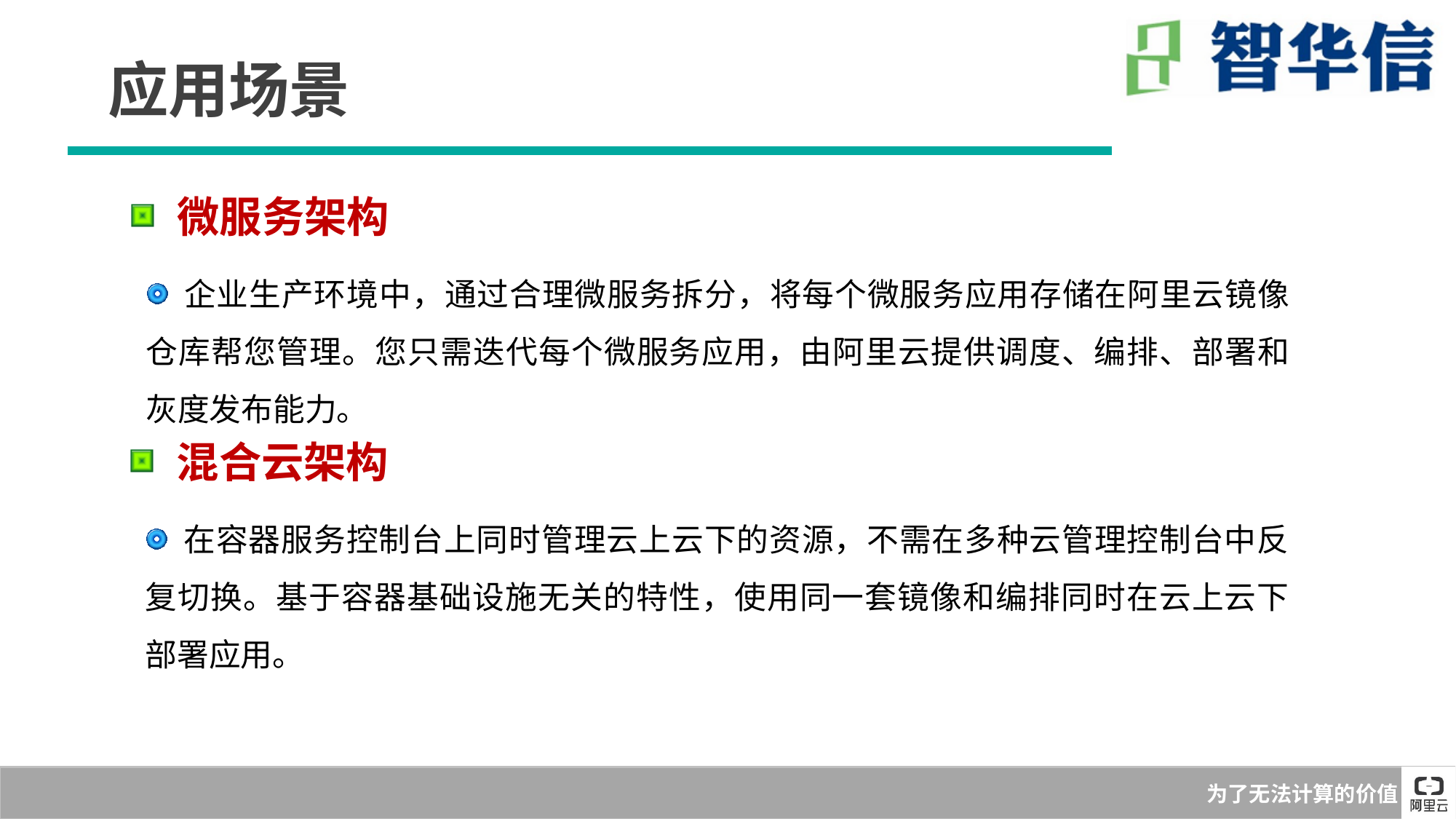

应用场景
 微服务架构
 企业生产环境中，通过合理微服务拆分，将每个微服务应用存储在阿里云镜像仓库帮您管理。您只需迭代每个微服务应用，由阿里云提供调度、编排、部署和灰度发布能力。
 混合云架构
 在容器服务控制台上同时管理云上云下的资源，不需在多种云管理控制台中反复切换。基于容器基础设施无关的特性，使用同一套镜像和编排同时在云上云下部署应用。